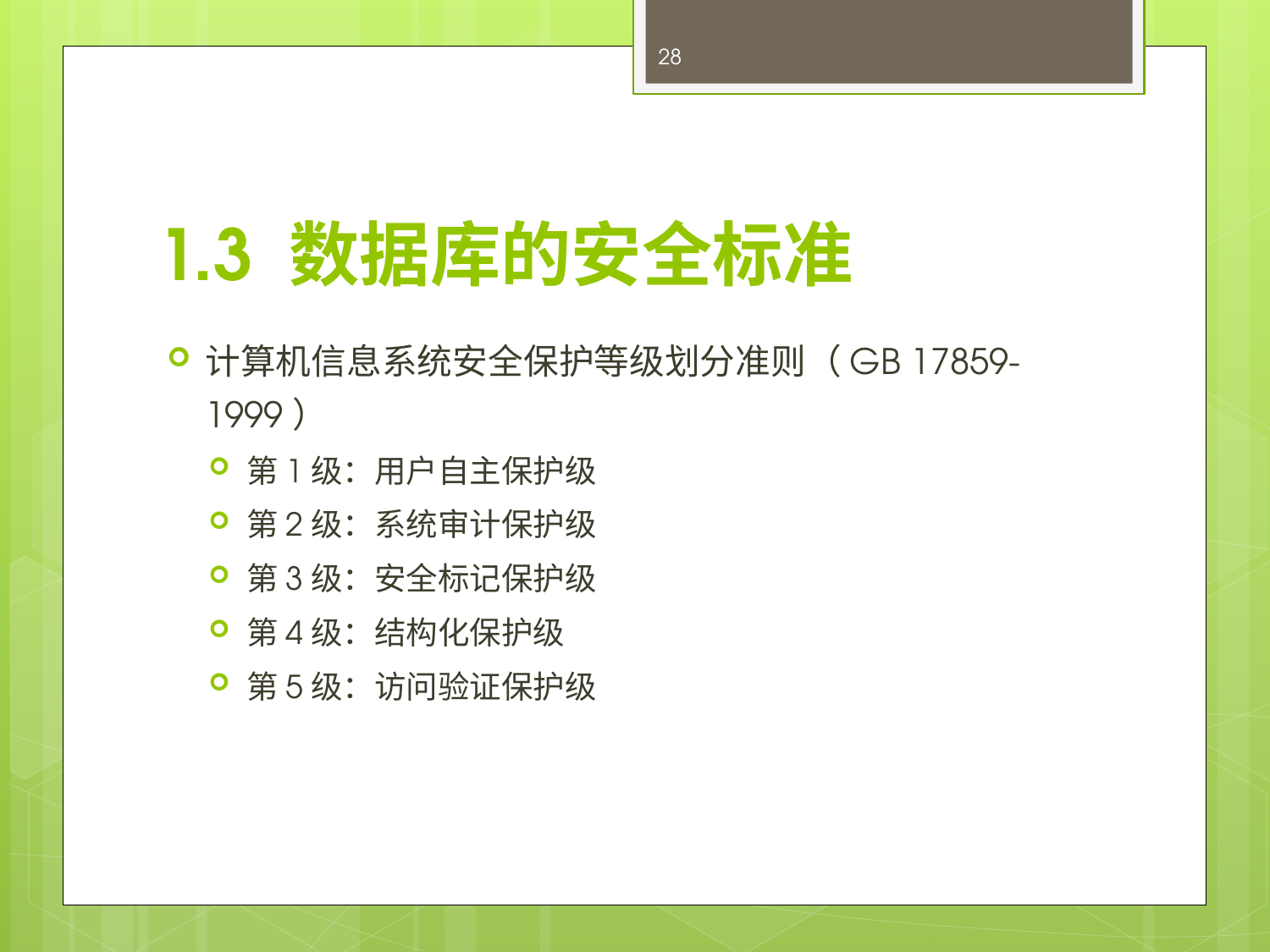

28
# 1.3 数据库的安全标准
计算机信息系统安全保护等级划分准则（GB 17859-1999）
第1级：用户自主保护级
第2级：系统审计保护级
第3级：安全标记保护级
第4级：结构化保护级
第5级：访问验证保护级